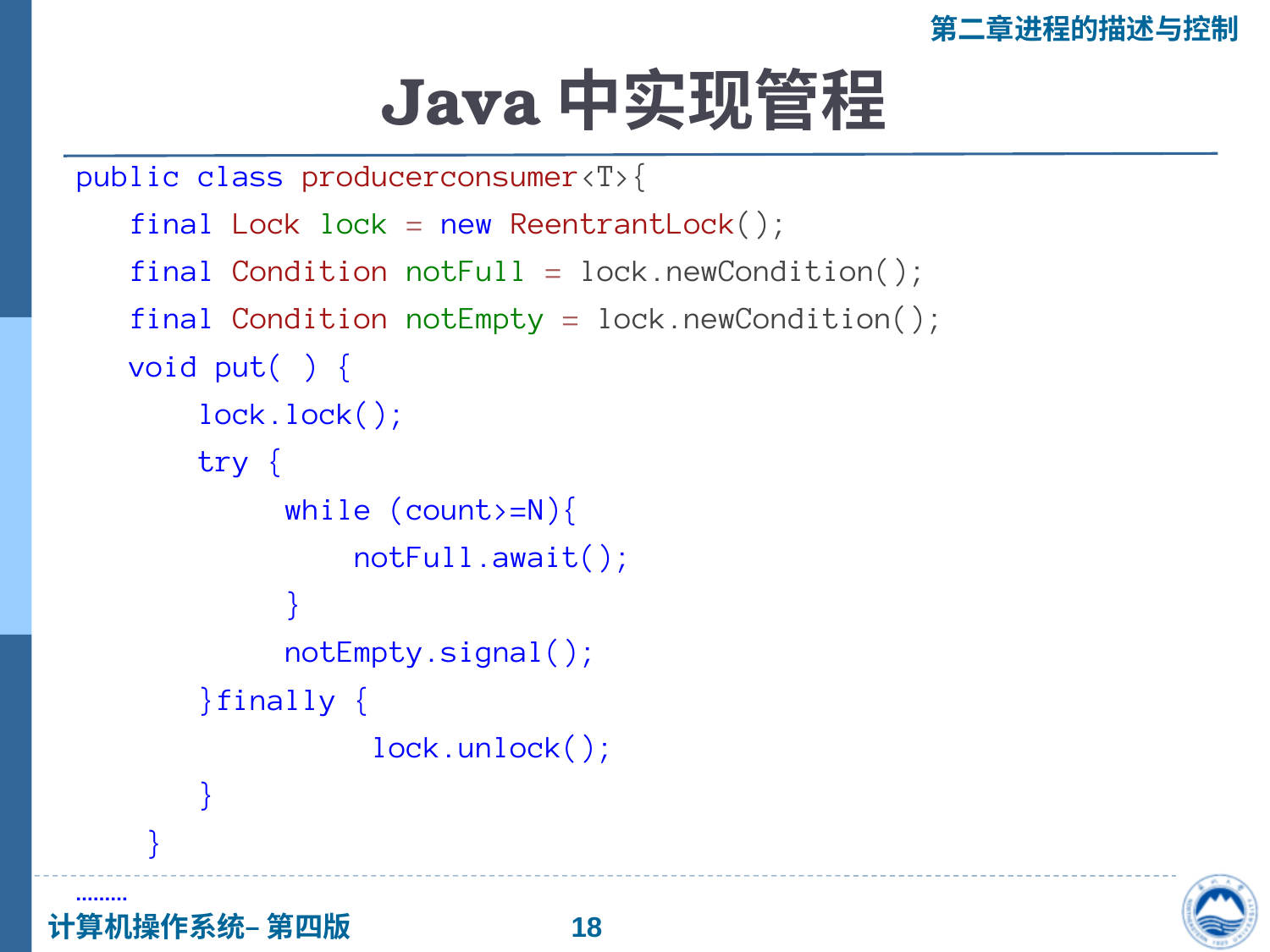

# Java中实现管程
public class producerconsumer<T>{
   final Lock lock = new ReentrantLock();
   final Condition notFull = lock.newCondition();
   final Condition notEmpty = lock.newCondition();
   void put( ) {
       lock.lock();
       try {
            while (count>=N){
                notFull.await();
            }
            notEmpty.signal();
       }finally {
                 lock.unlock();
       }
    }
………